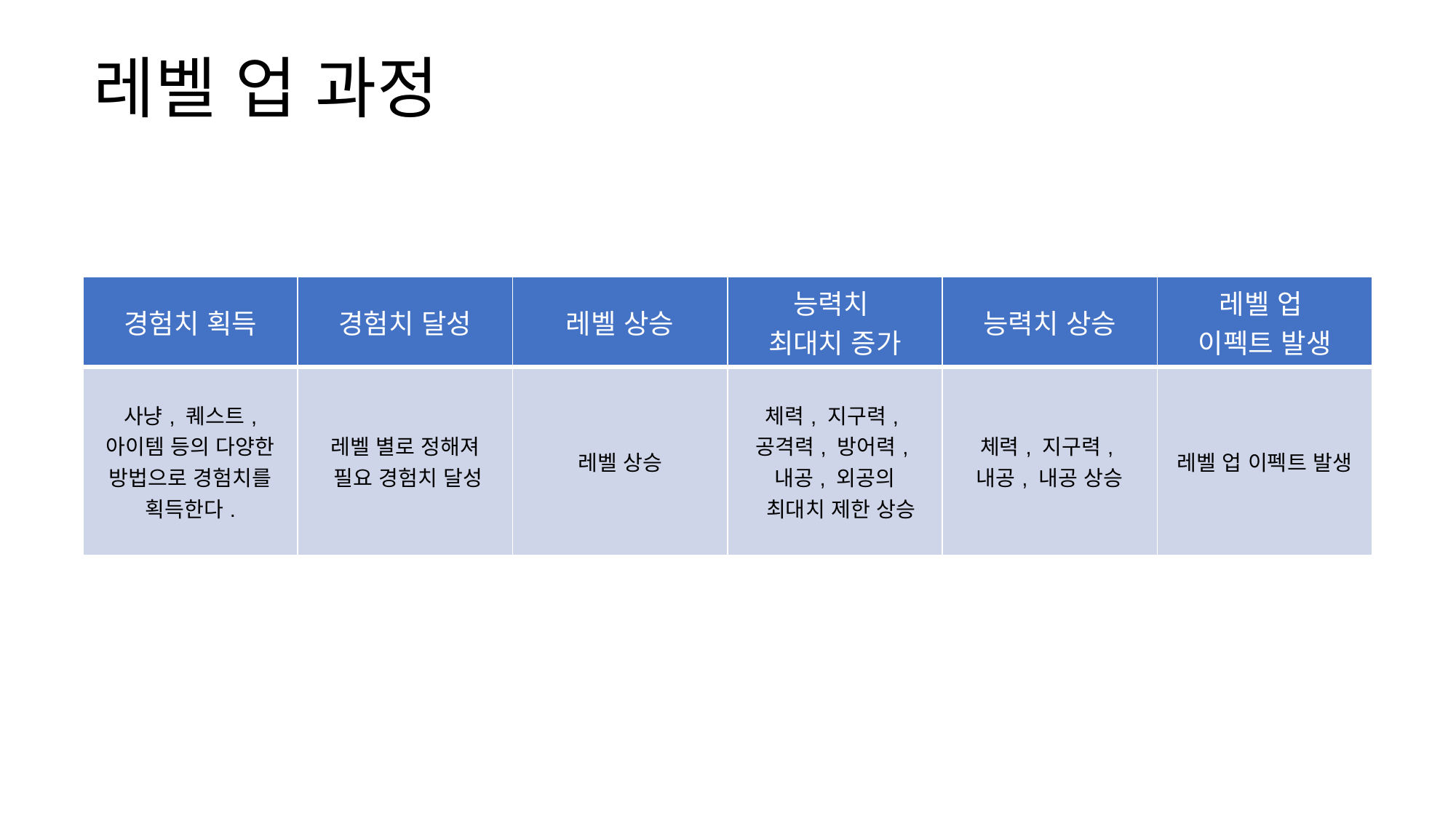

레벨 업 과정
| 경험치 획득 | 경험치 달성 | 레벨 상승 | 능력치 최대치 증가 | 능력치 상승 | 레벨 업 이펙트 발생 |
| --- | --- | --- | --- | --- | --- |
| 사냥, 퀘스트, 아이템 등의 다양한 방법으로 경험치를 획득한다. | 레벨 별로 정해져 필요 경험치 달성 | 레벨 상승 | 체력, 지구력, 공격력, 방어력, 내공, 외공의 최대치 제한 상승 | 체력, 지구력, 내공, 내공 상승 | 레벨 업 이펙트 발생 |